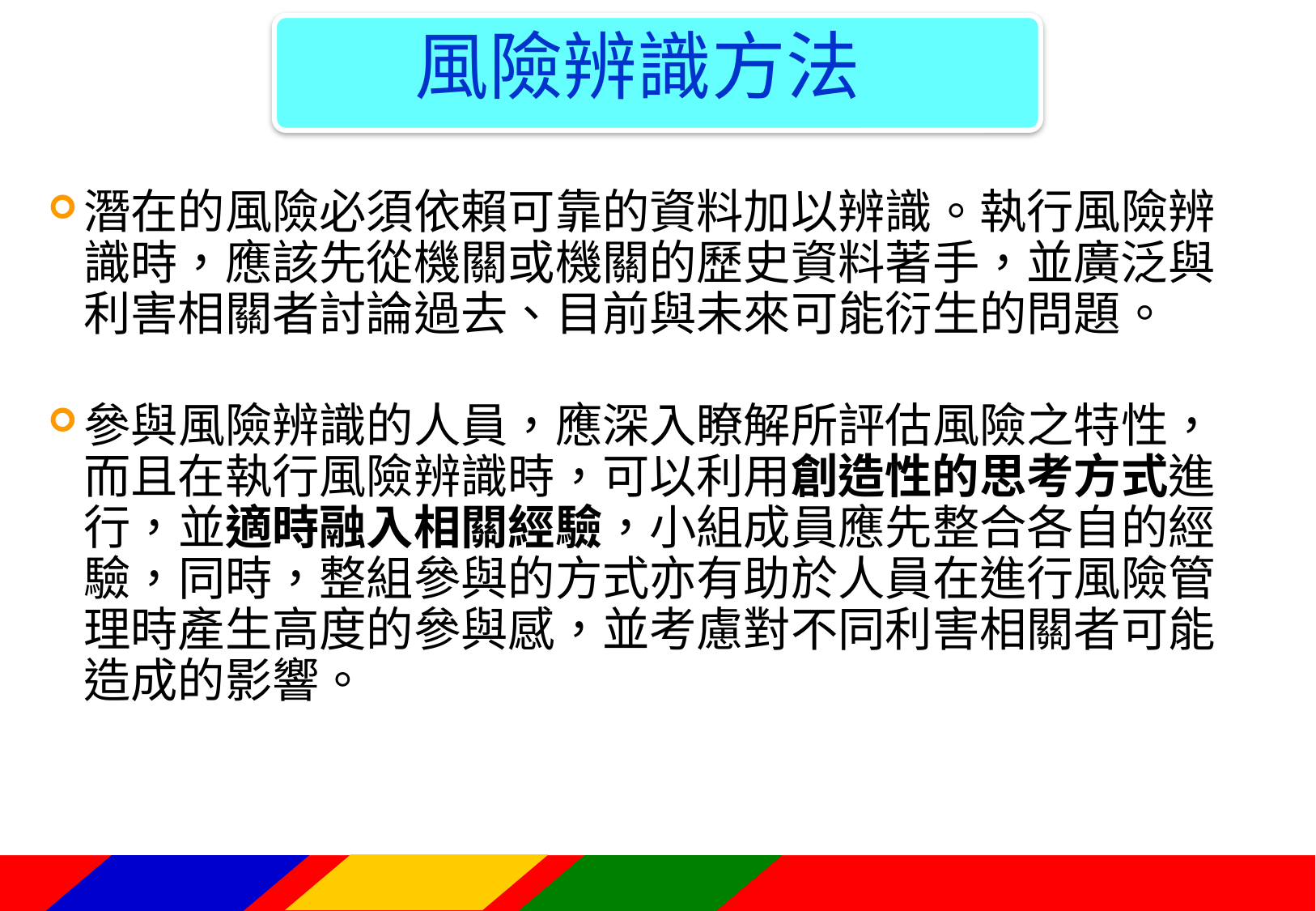

風險辨識方法
風險辨識
潛在的風險必須依賴可靠的資料加以辨識。執行風險辨識時，應該先從機關或機關的歷史資料著手，並廣泛與利害相關者討論過去、目前與未來可能衍生的問題。

參與風險辨識的人員，應深入瞭解所評估風險之特性，而且在執行風險辨識時，可以利用創造性的思考方式進行，並適時融入相關經驗，小組成員應先整合各自的經驗，同時，整組參與的方式亦有助於人員在進行風險管理時產生高度的參與感，並考慮對不同利害相關者可能造成的影響。

62